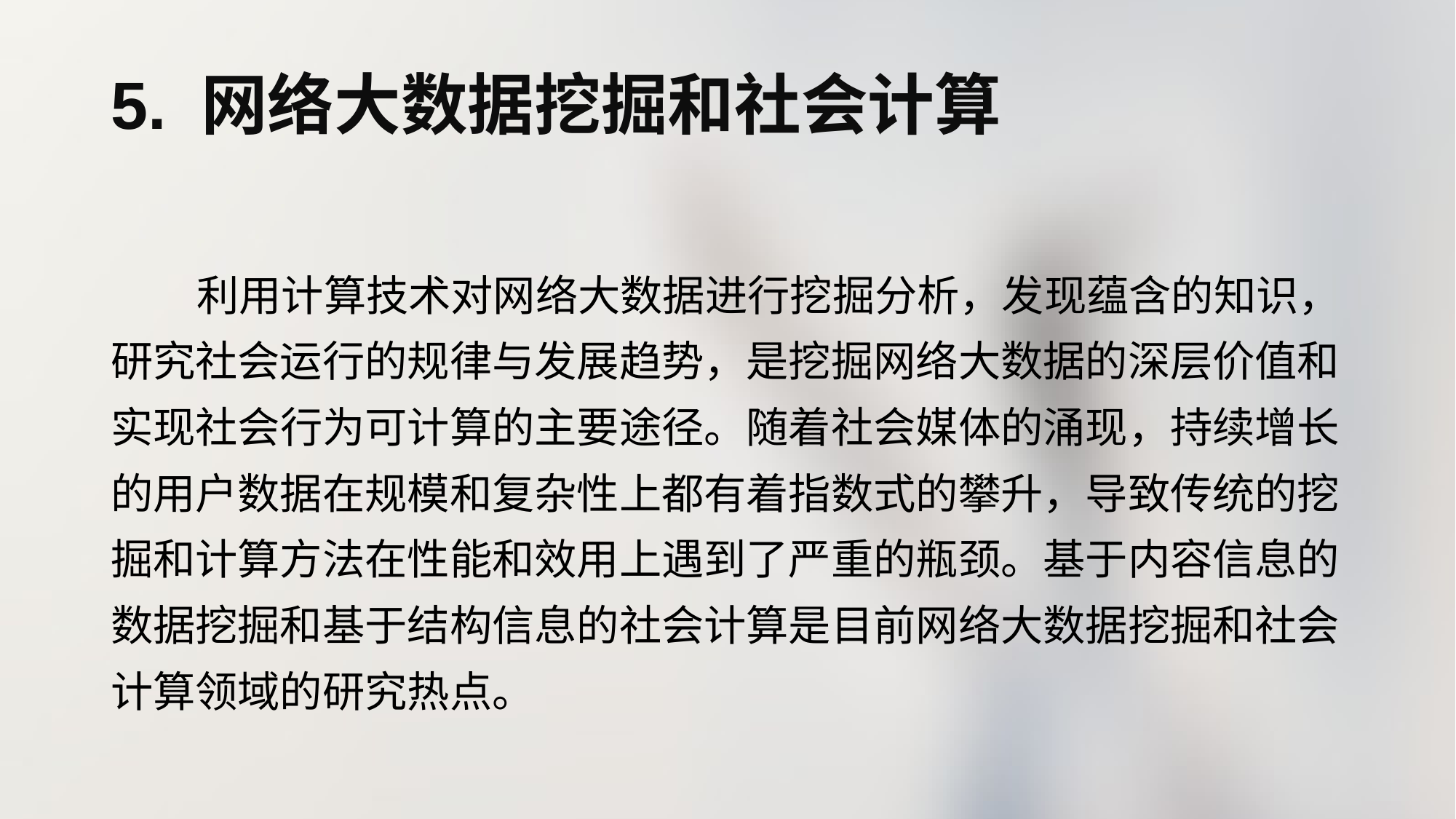

5. 网络大数据挖掘和社会计算

        利用计算技术对网络大数据进行挖掘分析，发现蕴含的知识，研究社会运行的规律与发展趋势，是挖掘网络大数据的深层价值和实现社会行为可计算的主要途径。随着社会媒体的涌现，持续增长的用户数据在规模和复杂性上都有着指数式的攀升，导致传统的挖掘和计算方法在性能和效用上遇到了严重的瓶颈。基于内容信息的数据挖掘和基于结构信息的社会计算是目前网络大数据挖掘和社会计算领域的研究热点。